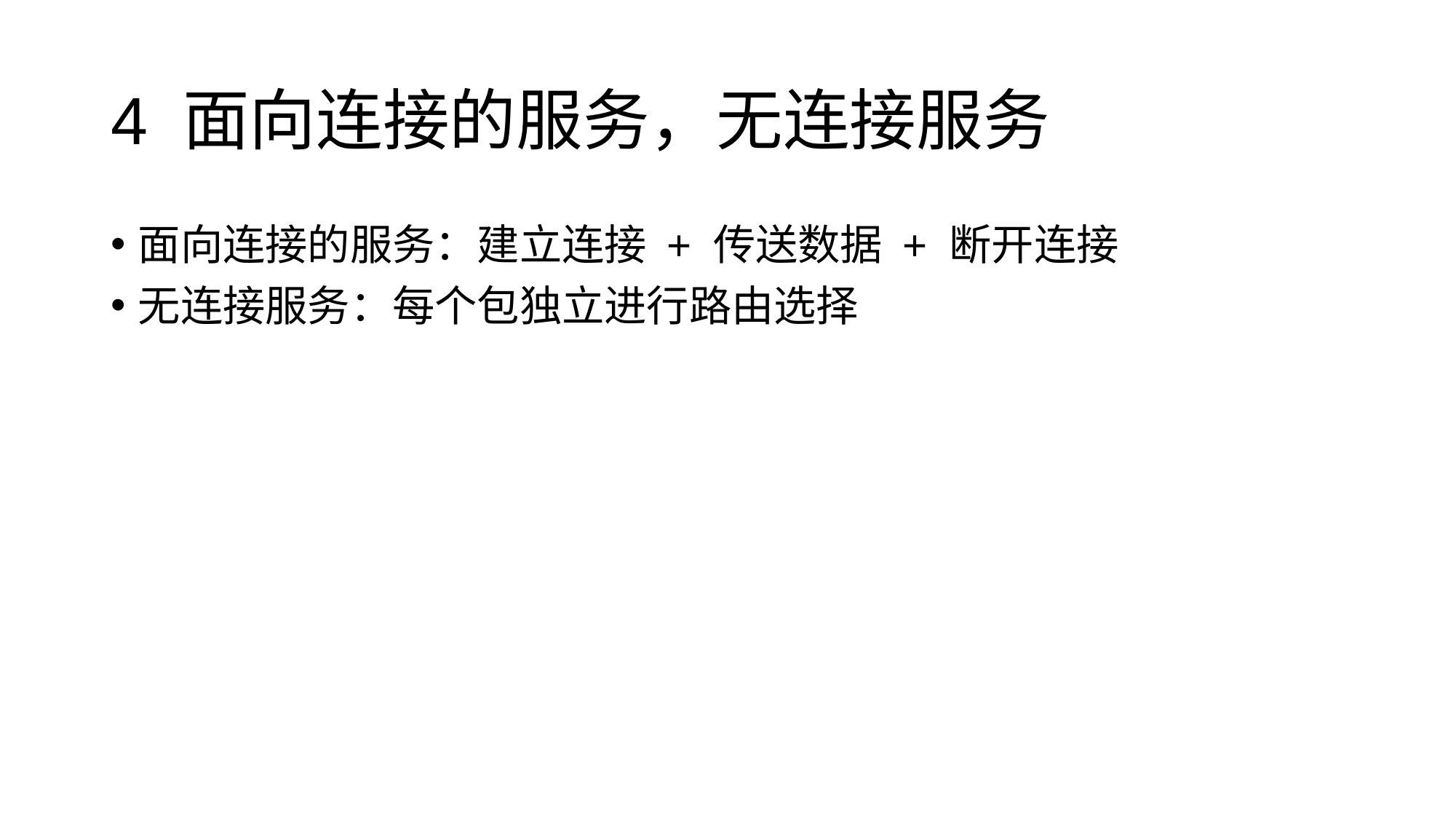

# 4 面向连接的服务，无连接服务
面向连接的服务：建立连接 + 传送数据 + 断开连接
无连接服务：每个包独立进行路由选择